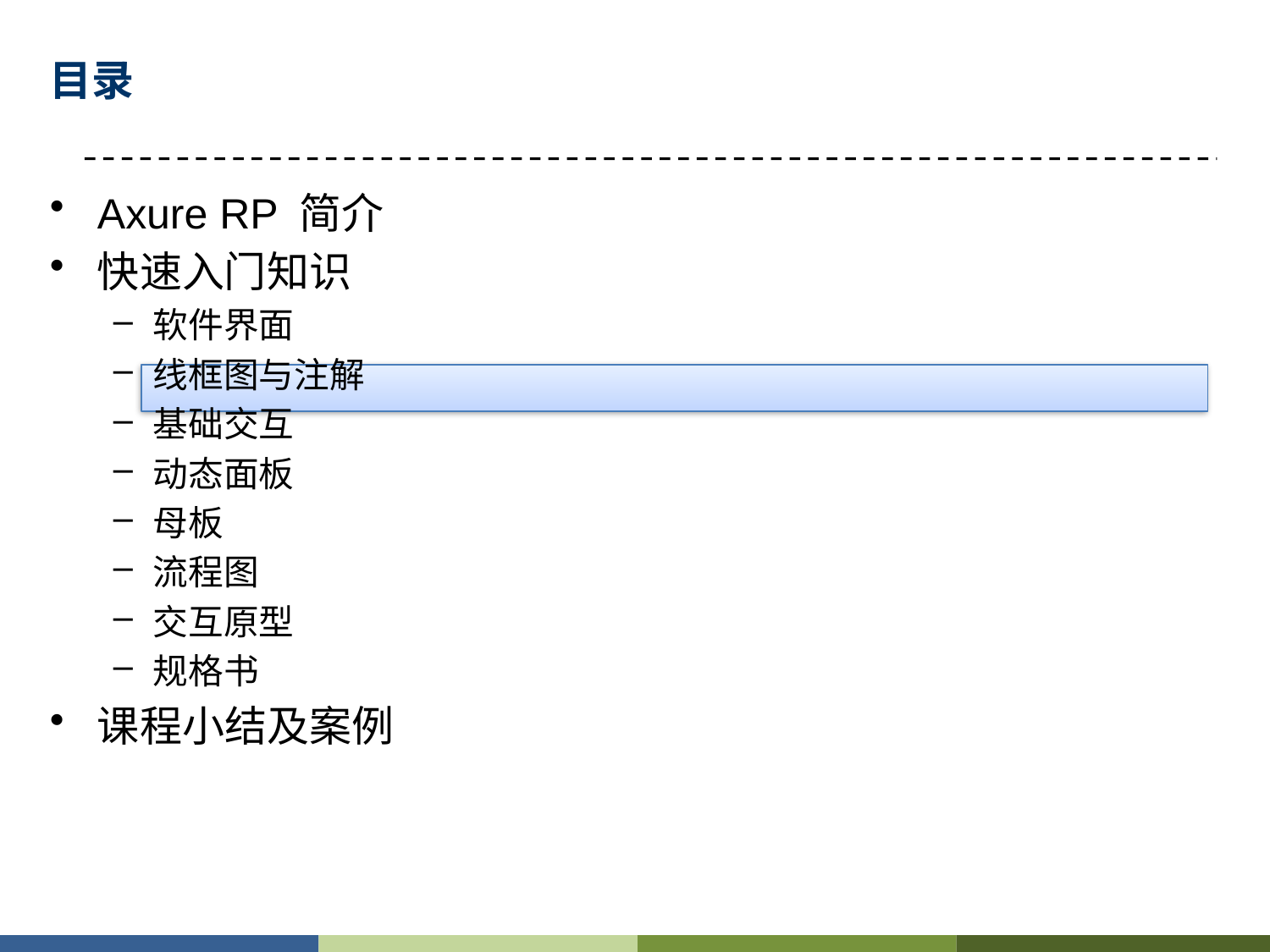

# 目录
Axure RP 简介
快速入门知识
软件界面
线框图与注解
基础交互
动态面板
母板
流程图
交互原型
规格书
课程小结及案例